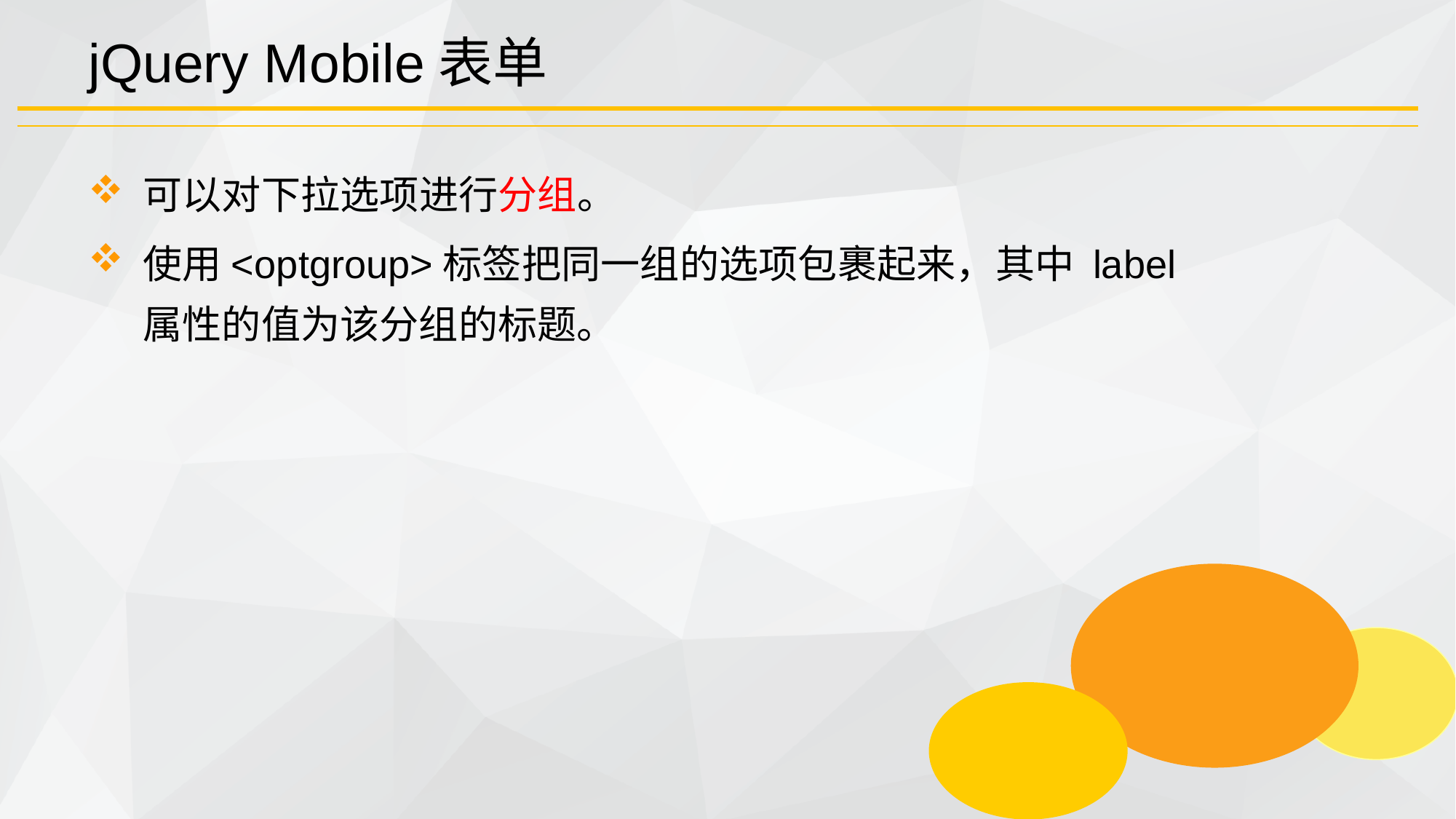

# jQuery Mobile表单
可以对下拉选项进行分组。
使用<optgroup>标签把同一组的选项包裹起来，其中 label 属性的值为该分组的标题。